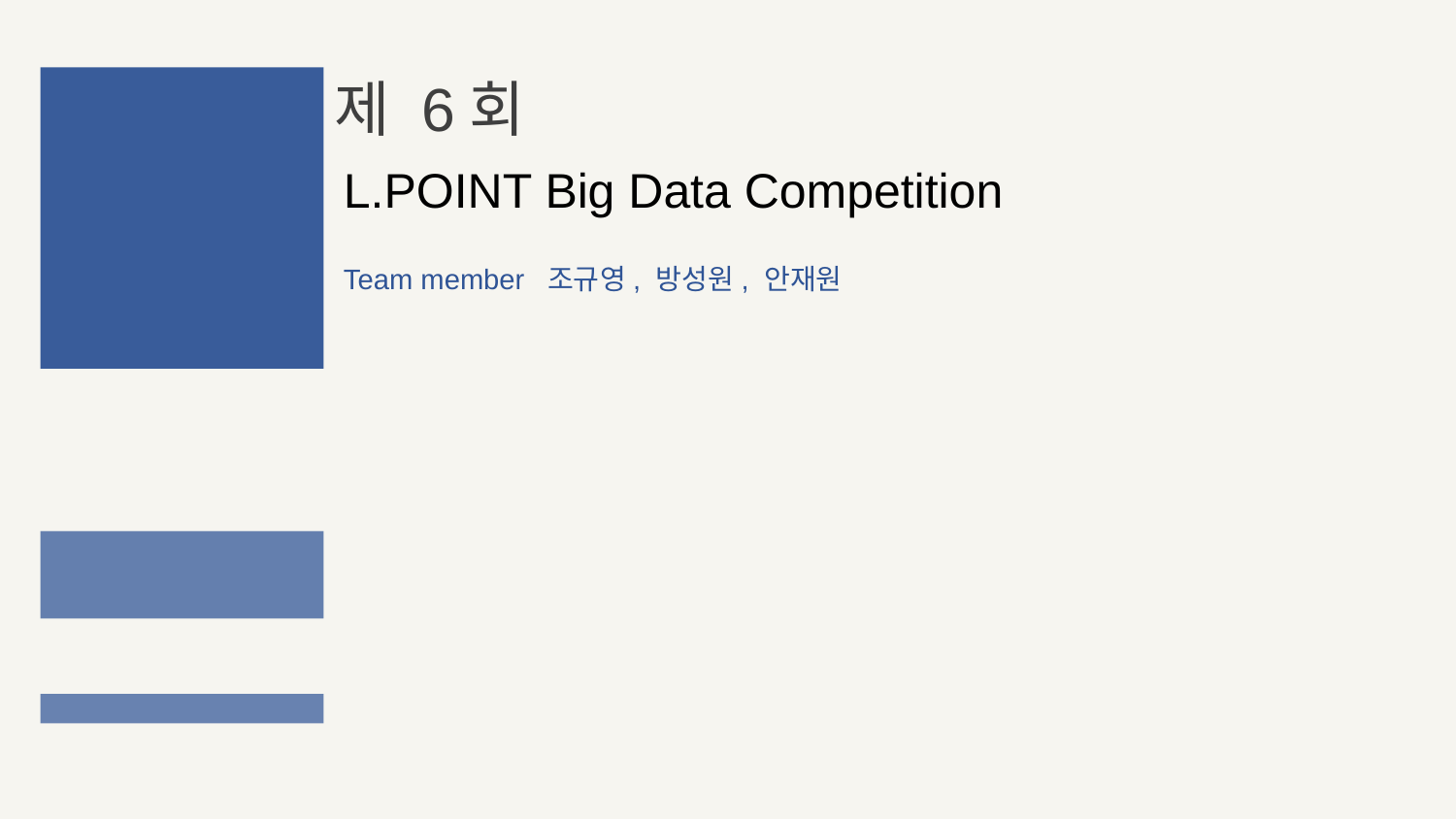

제 6회

L.POINT Big Data Competition
Team member  조규영, 방성원, 안재원